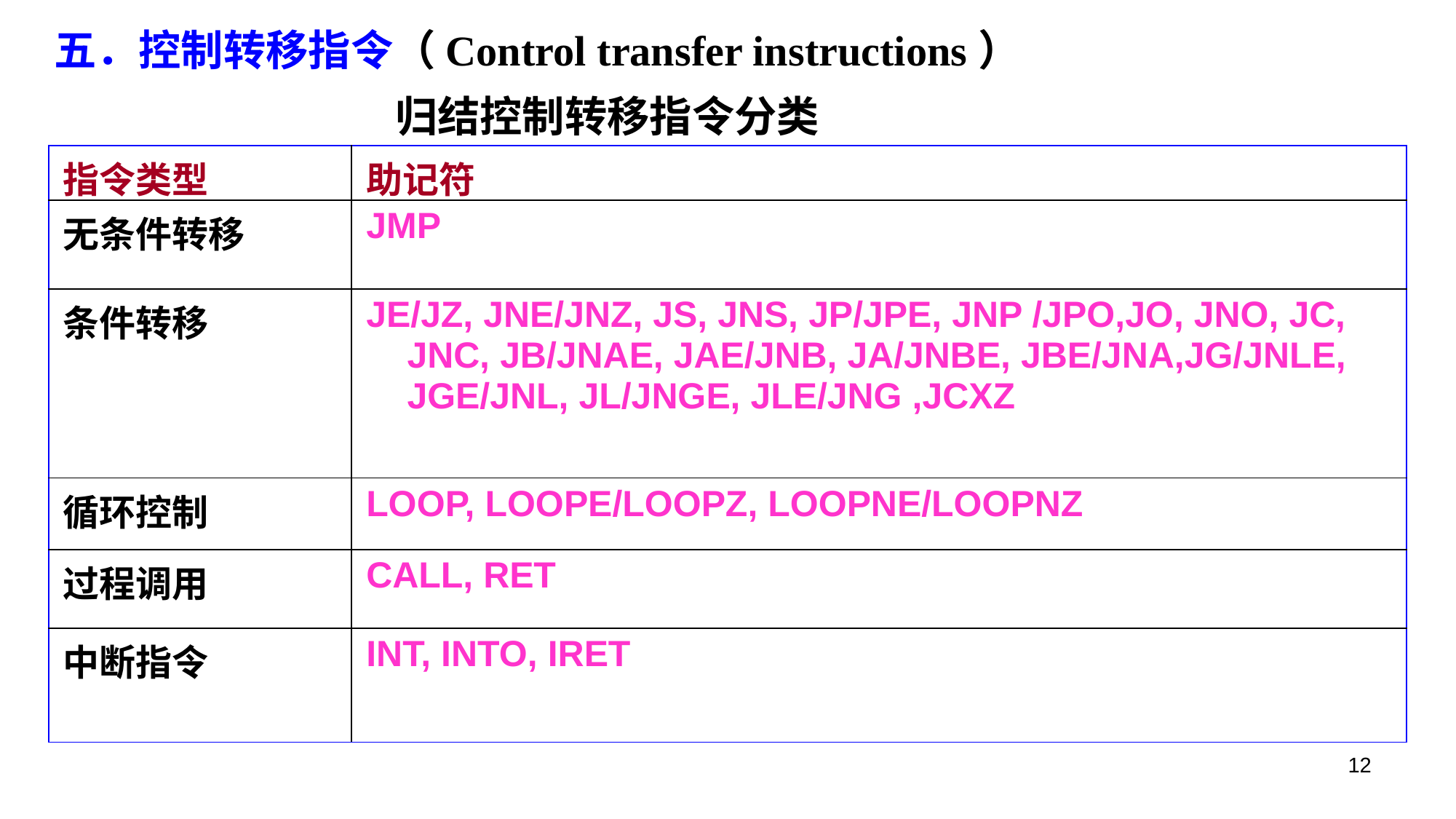

五．控制转移指令（Control transfer instructions）

归结控制转移指令分类
| 指令类型 | 助记符 |
| --- | --- |
| 无条件转移 | JMP |
| 条件转移 | JE/JZ, JNE/JNZ, JS, JNS, JP/JPE, JNP /JPO,JO, JNO, JC, JNC, JB/JNAE, JAE/JNB, JA/JNBE, JBE/JNA,JG/JNLE, JGE/JNL, JL/JNGE, JLE/JNG ,JCXZ |
| 循环控制 | LOOP, LOOPE/LOOPZ, LOOPNE/LOOPNZ |
| 过程调用 | CALL, RET |
| 中断指令 | INT, INTO, IRET |
12